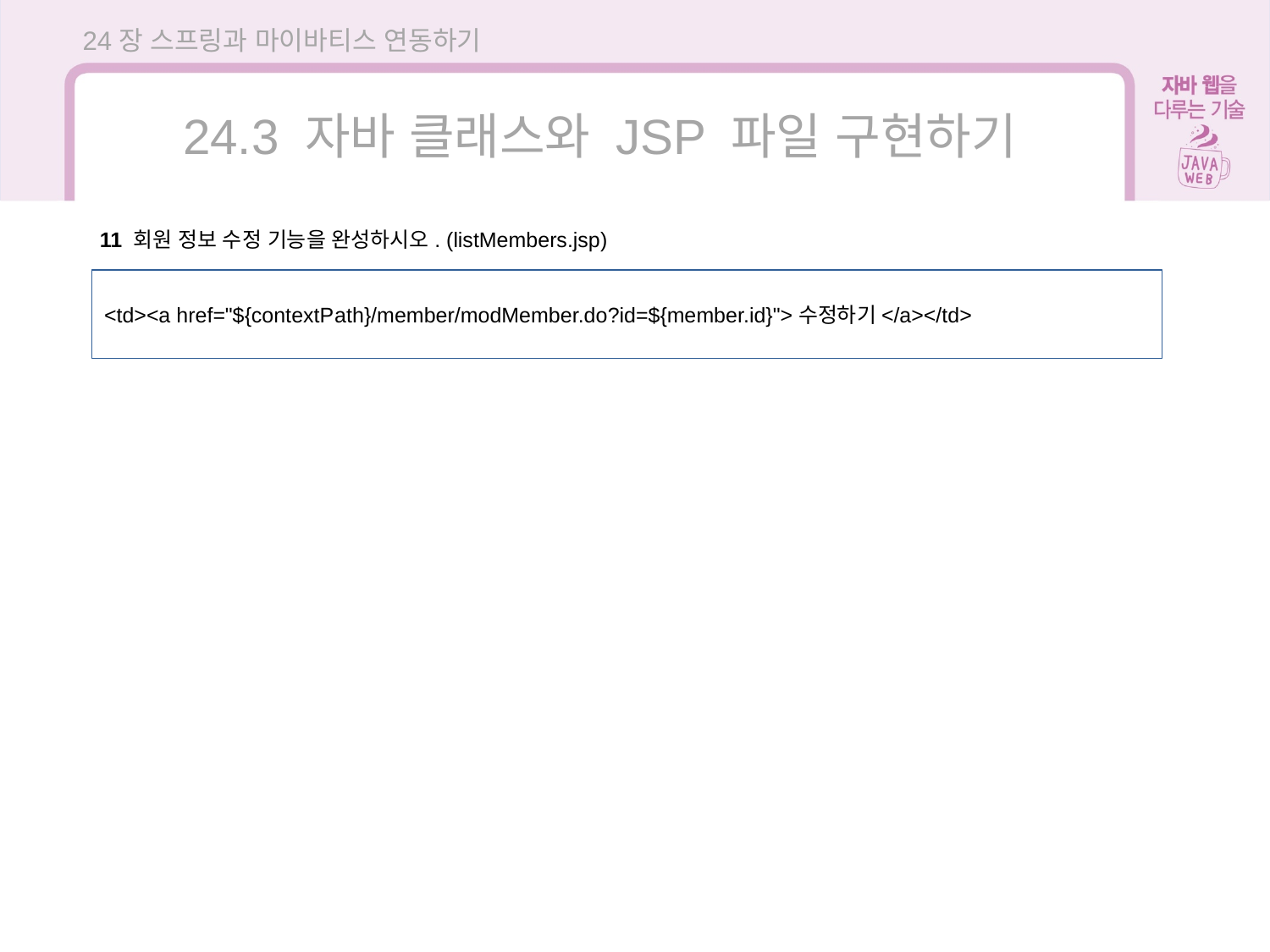

24장 스프링과 마이바티스 연동하기
24.3 자바 클래스와 JSP 파일 구현하기
11 회원 정보 수정 기능을 완성하시오. (listMembers.jsp)

<td><a href="${contextPath}/member/modMember.do?id=${member.id}">수정하기</a></td>